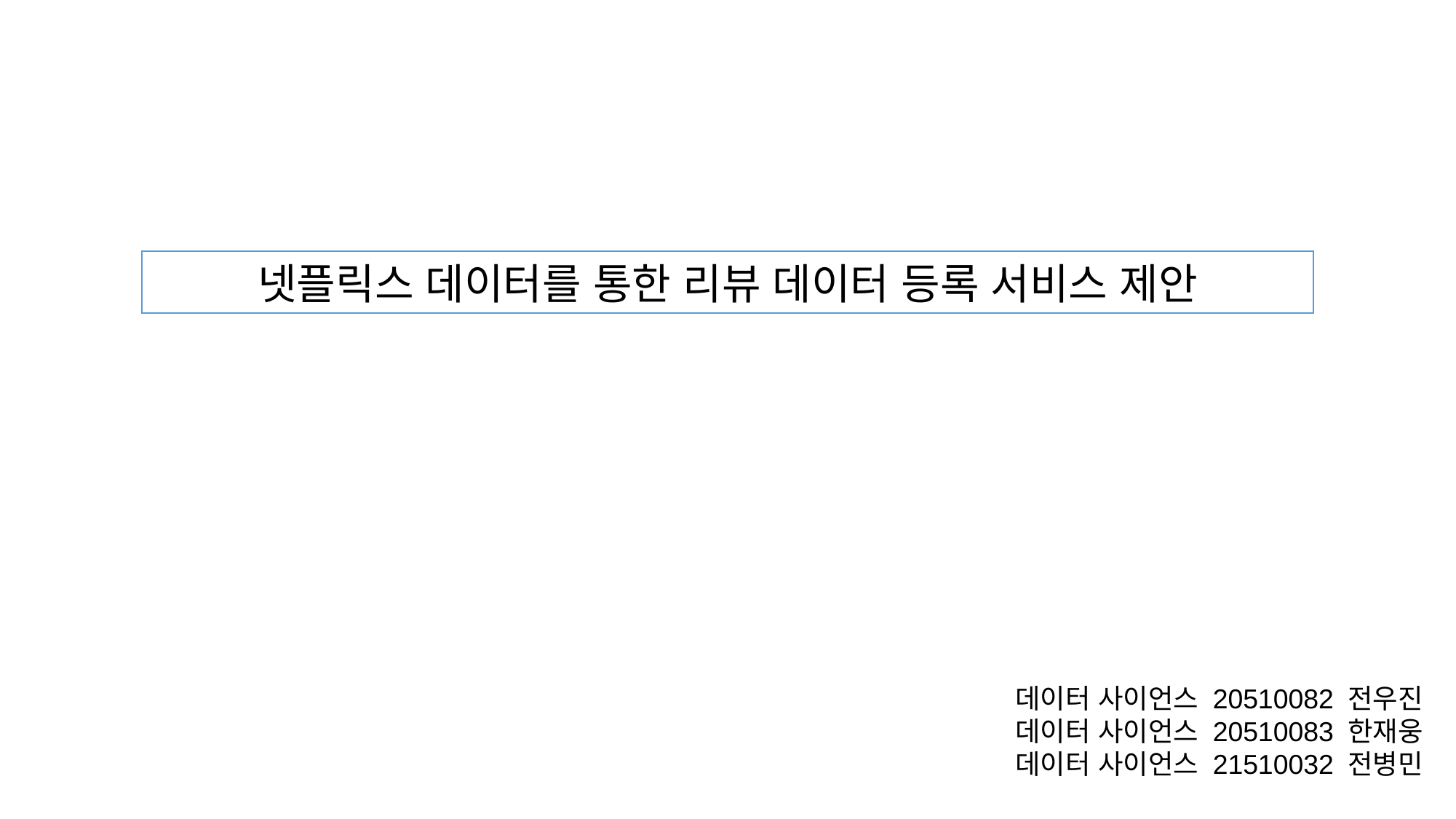

넷플릭스 데이터를 통한 리뷰 데이터 등록 서비스 제안
데이터 사이언스 20510082 전우진
데이터 사이언스 20510083 한재웅
데이터 사이언스 21510032 전병민